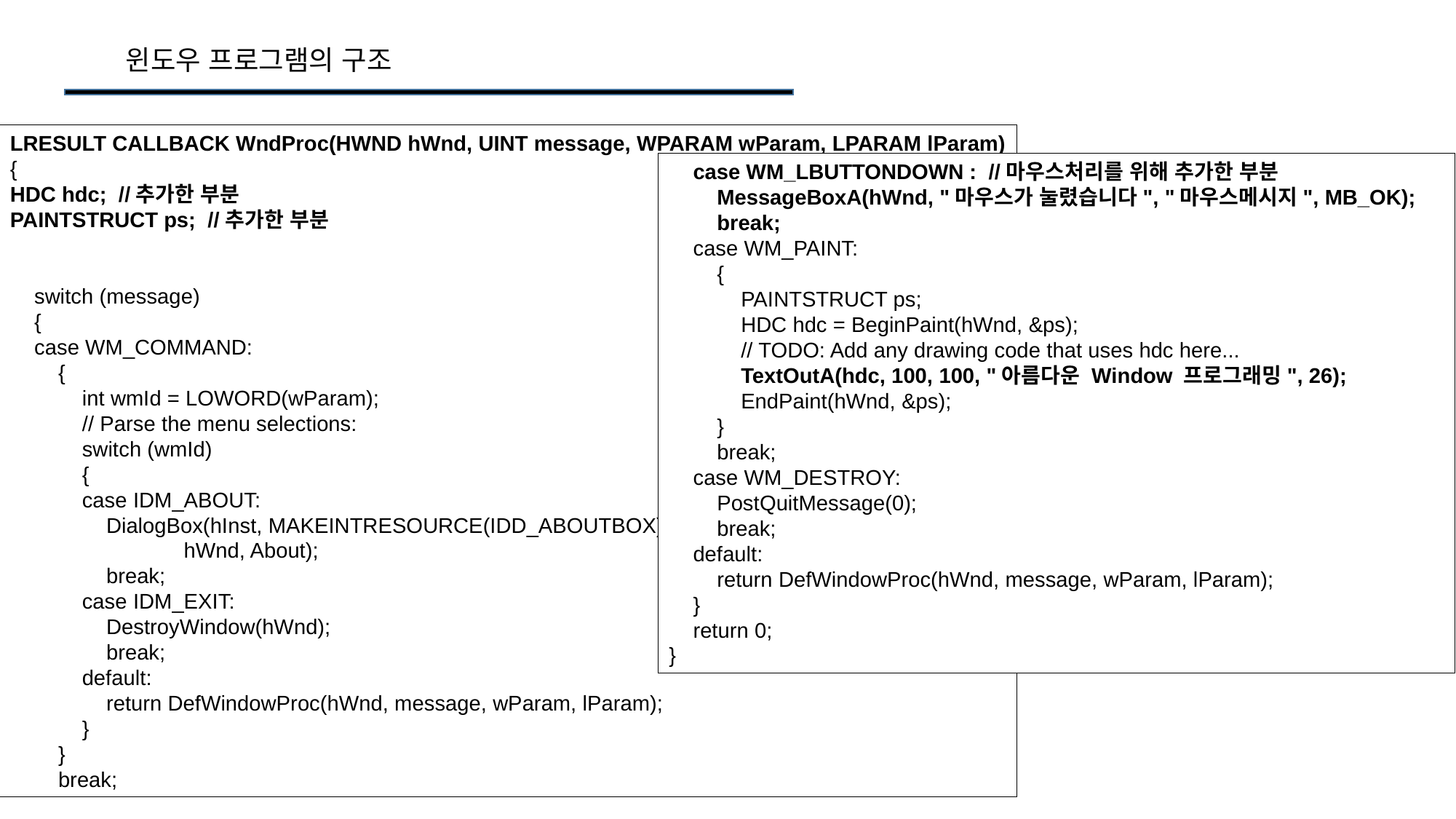

윈도우 프로그램의 구조

LRESULT CALLBACK WndProc(HWND hWnd, UINT message, WPARAM wParam, LPARAM lParam)
{
HDC hdc;  //추가한 부분
PAINTSTRUCT ps;  //추가한 부분

    switch (message)
    {
    case WM_COMMAND:
        {
            int wmId = LOWORD(wParam);
            // Parse the menu selections:
            switch (wmId)
            {
            case IDM_ABOUT:
                DialogBox(hInst, MAKEINTRESOURCE(IDD_ABOUTBOX),
                             hWnd, About);
                break;
            case IDM_EXIT:
                DestroyWindow(hWnd);
                break;
            default:
                return DefWindowProc(hWnd, message, wParam, lParam);
            }
        }
        break;
    case WM_LBUTTONDOWN :  //마우스처리를 위해 추가한 부분
        MessageBoxA(hWnd, "마우스가 눌렸습니다", "마우스메시지", MB_OK);
        break;
    case WM_PAINT:
        {
            PAINTSTRUCT ps;
            HDC hdc = BeginPaint(hWnd, &ps);
            // TODO: Add any drawing code that uses hdc here...
            TextOutA(hdc, 100, 100, "아름다운 Window 프로그래밍", 26);
            EndPaint(hWnd, &ps);
        }
        break;
    case WM_DESTROY:
        PostQuitMessage(0);
        break;
    default:
        return DefWindowProc(hWnd, message, wParam, lParam);
    }
    return 0;
}